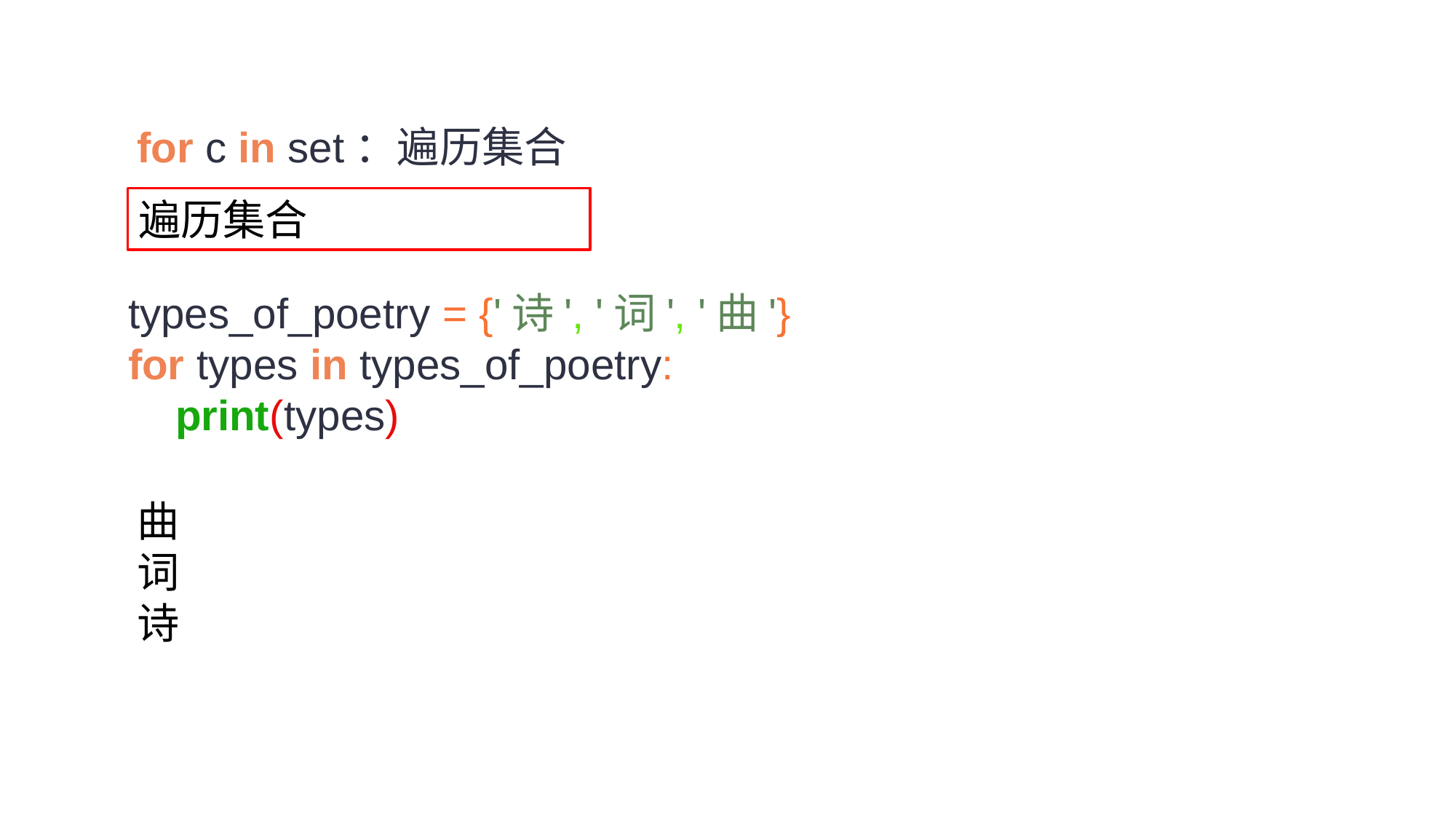

for c in set：遍历集合
遍历集合
types_of_poetry = {'诗', '词', '曲'}
for types in types_of_poetry:
    print(types)
曲
词
诗